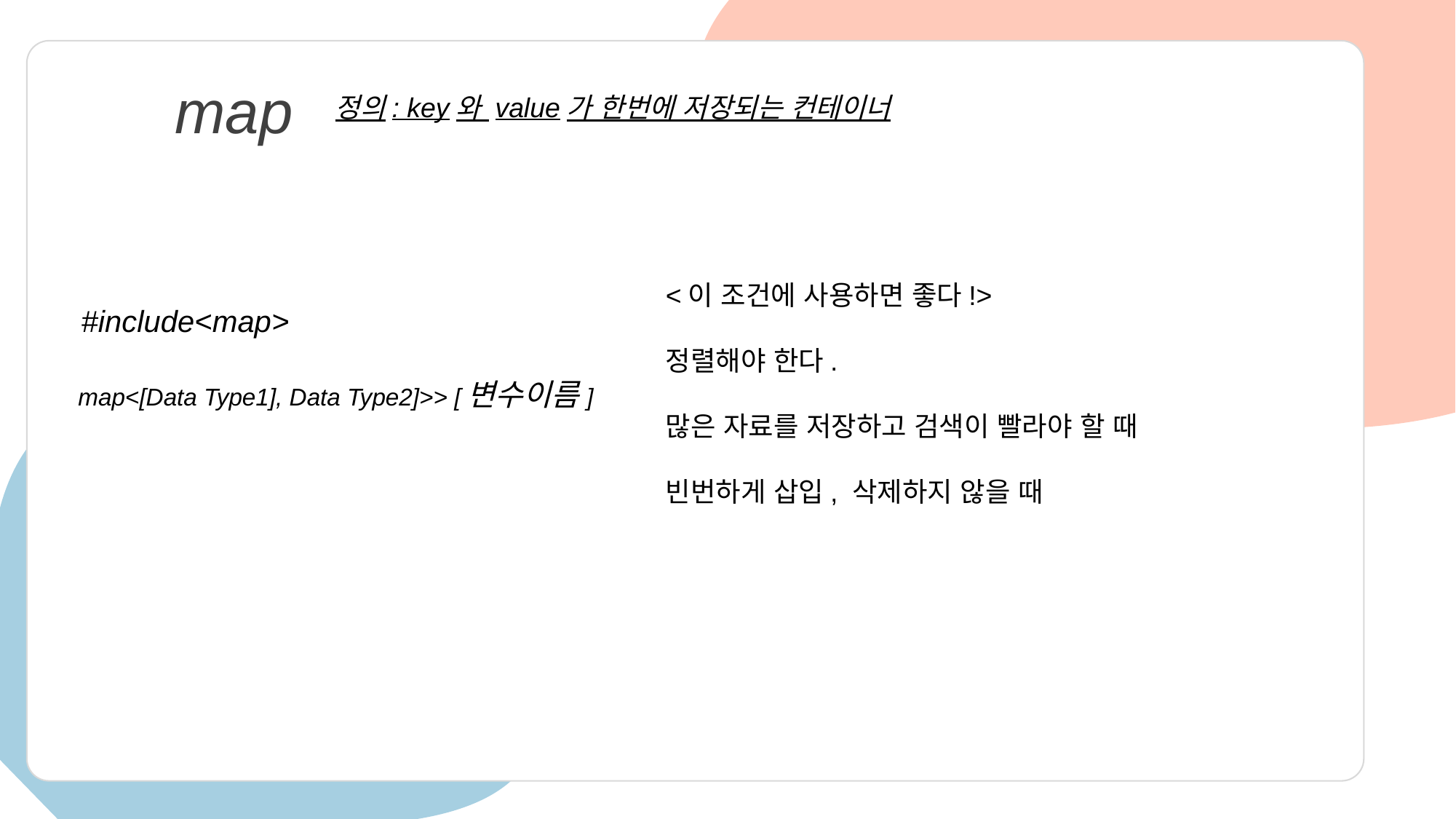

map
노드 기반 컨테이너이며 균형 이진트리로 구현

Key값은 중복 허용 하지 않음
정의: key와 value가 한번에 저장되는 컨테이너
<이 조건에 사용하면 좋다!>

정렬해야 한다.

많은 자료를 저장하고 검색이 빨라야 할 때

빈번하게 삽입, 삭제하지 않을 때
#include<map>
map<[Data Type1], Data Type2]>> [변수이름]